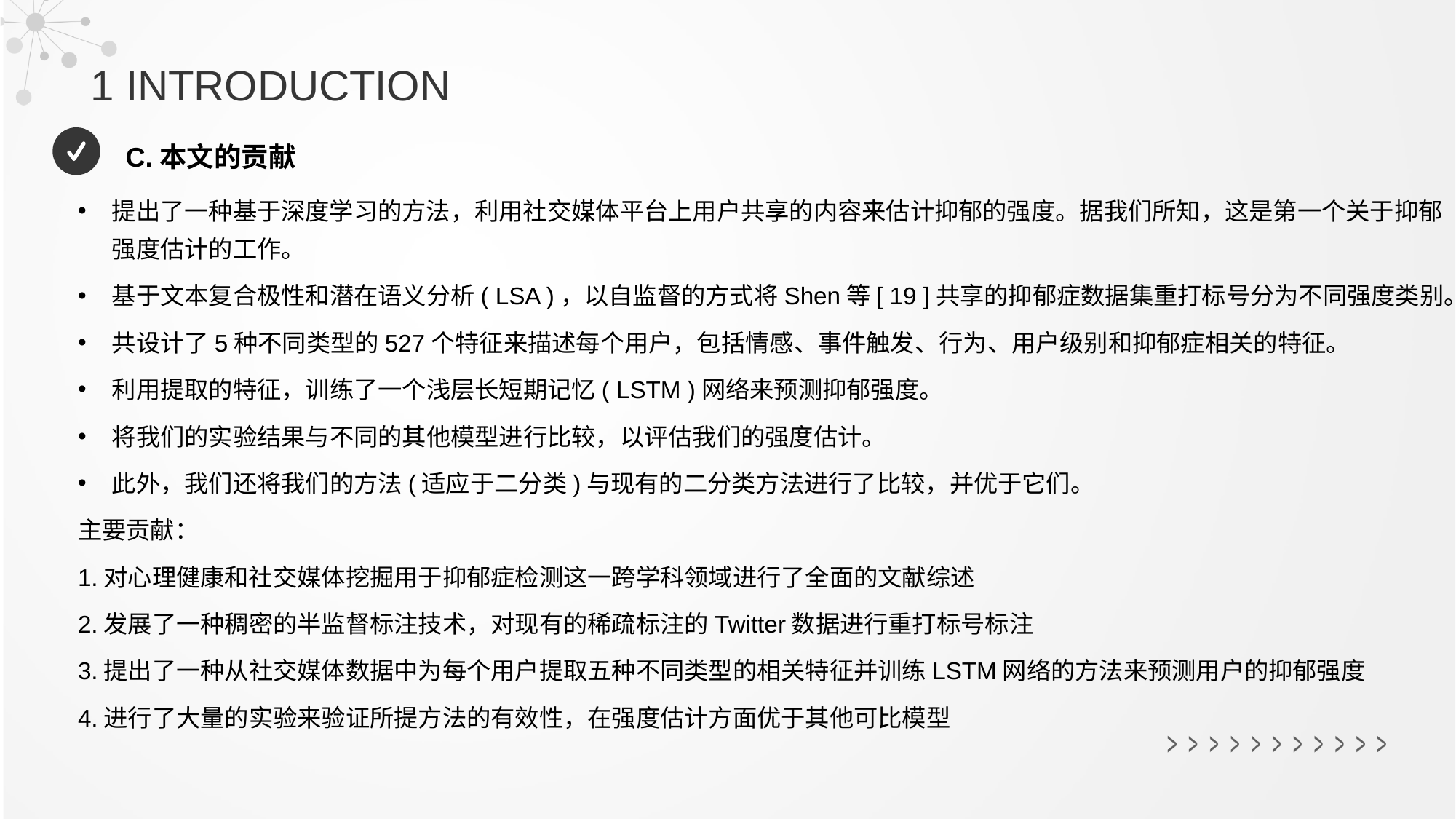

1 INTRODUCTION
C.本文的贡献

提出了一种基于深度学习的方法，利用社交媒体平台上用户共享的内容来估计抑郁的强度。据我们所知，这是第一个关于抑郁强度估计的工作。
基于文本复合极性和潜在语义分析( LSA )，以自监督的方式将Shen等[ 19 ]共享的抑郁症数据集重打标号分为不同强度类别。
共设计了5种不同类型的527个特征来描述每个用户，包括情感、事件触发、行为、用户级别和抑郁症相关的特征。
利用提取的特征，训练了一个浅层长短期记忆( LSTM )网络来预测抑郁强度。
将我们的实验结果与不同的其他模型进行比较，以评估我们的强度估计。
此外，我们还将我们的方法(适应于二分类)与现有的二分类方法进行了比较，并优于它们。
主要贡献：
1.对心理健康和社交媒体挖掘用于抑郁症检测这一跨学科领域进行了全面的文献综述
2.发展了一种稠密的半监督标注技术，对现有的稀疏标注的Twitter数据进行重打标号标注
3.提出了一种从社交媒体数据中为每个用户提取五种不同类型的相关特征并训练LSTM网络的方法来预测用户的抑郁强度
4.进行了大量的实验来验证所提方法的有效性，在强度估计方面优于其他可比模型